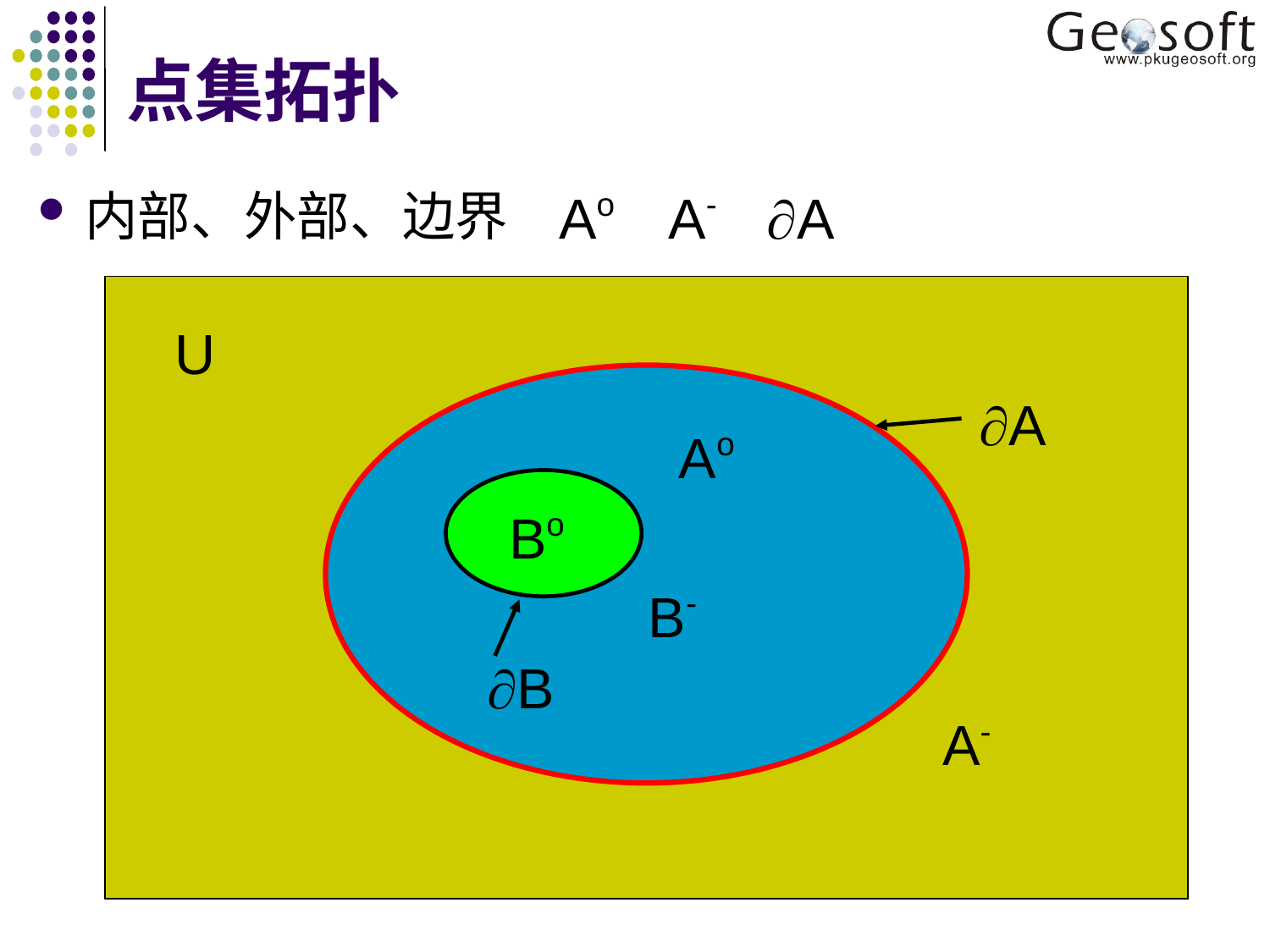

# 点集拓扑
内部、外部、边界
Ao
A-
∂A

U

∂A
Ao

Bo
B-

∂B
A-